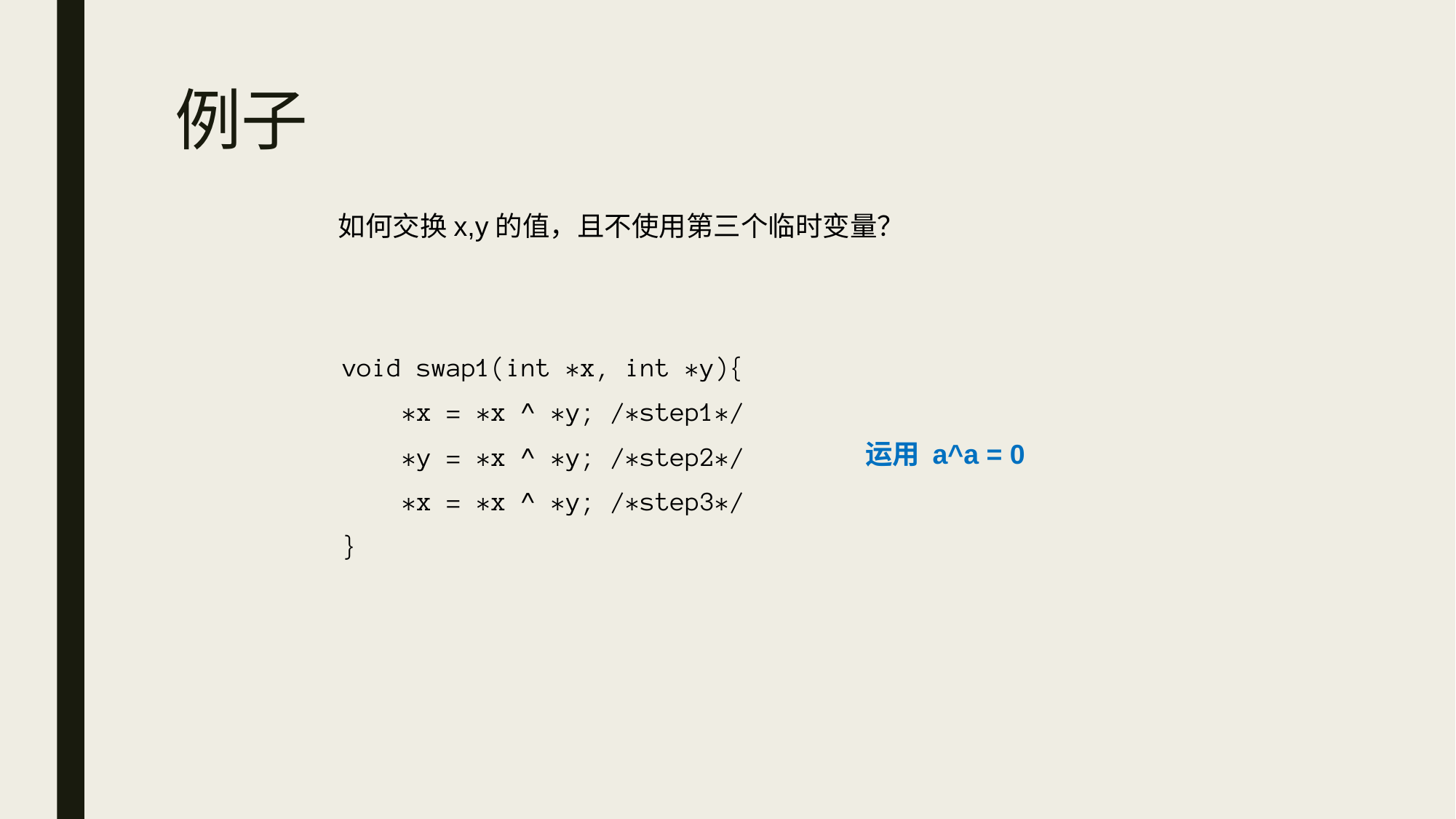

# 例子
如何交换x,y的值，且不使用第三个临时变量？

void swap1(int *x, int *y){
    *x = *x ^ *y; /*step1*/
    *y = *x ^ *y; /*step2*/
    *x = *x ^ *y; /*step3*/
}

运用 a^a = 0